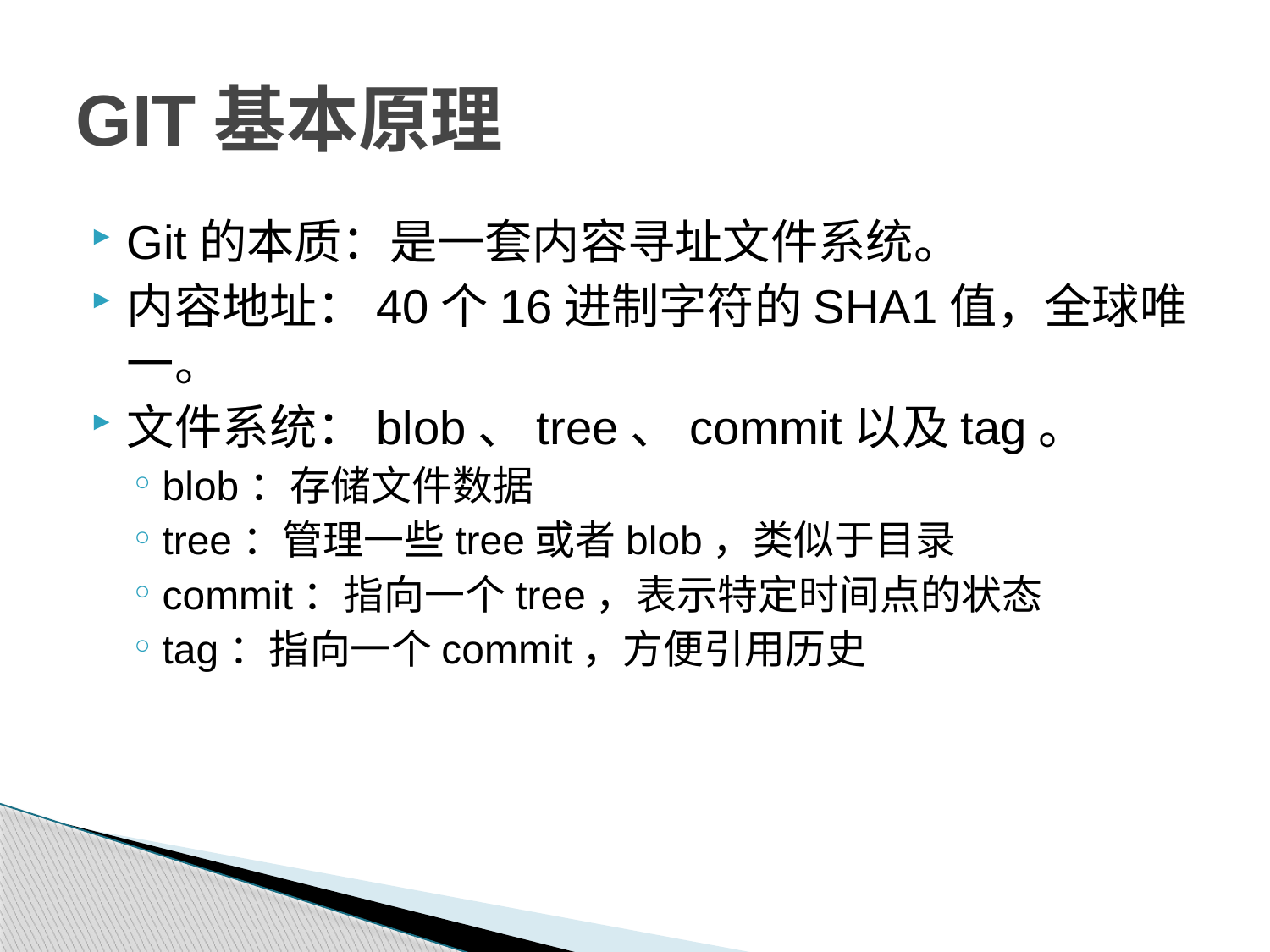

# GIT基本原理
Git的本质：是一套内容寻址文件系统。
内容地址：40个16进制字符的SHA1值，全球唯一。
文件系统：blob、tree、commit以及tag。
blob：存储文件数据
tree：管理一些tree或者blob，类似于目录
commit：指向一个tree，表示特定时间点的状态
tag：指向一个commit，方便引用历史